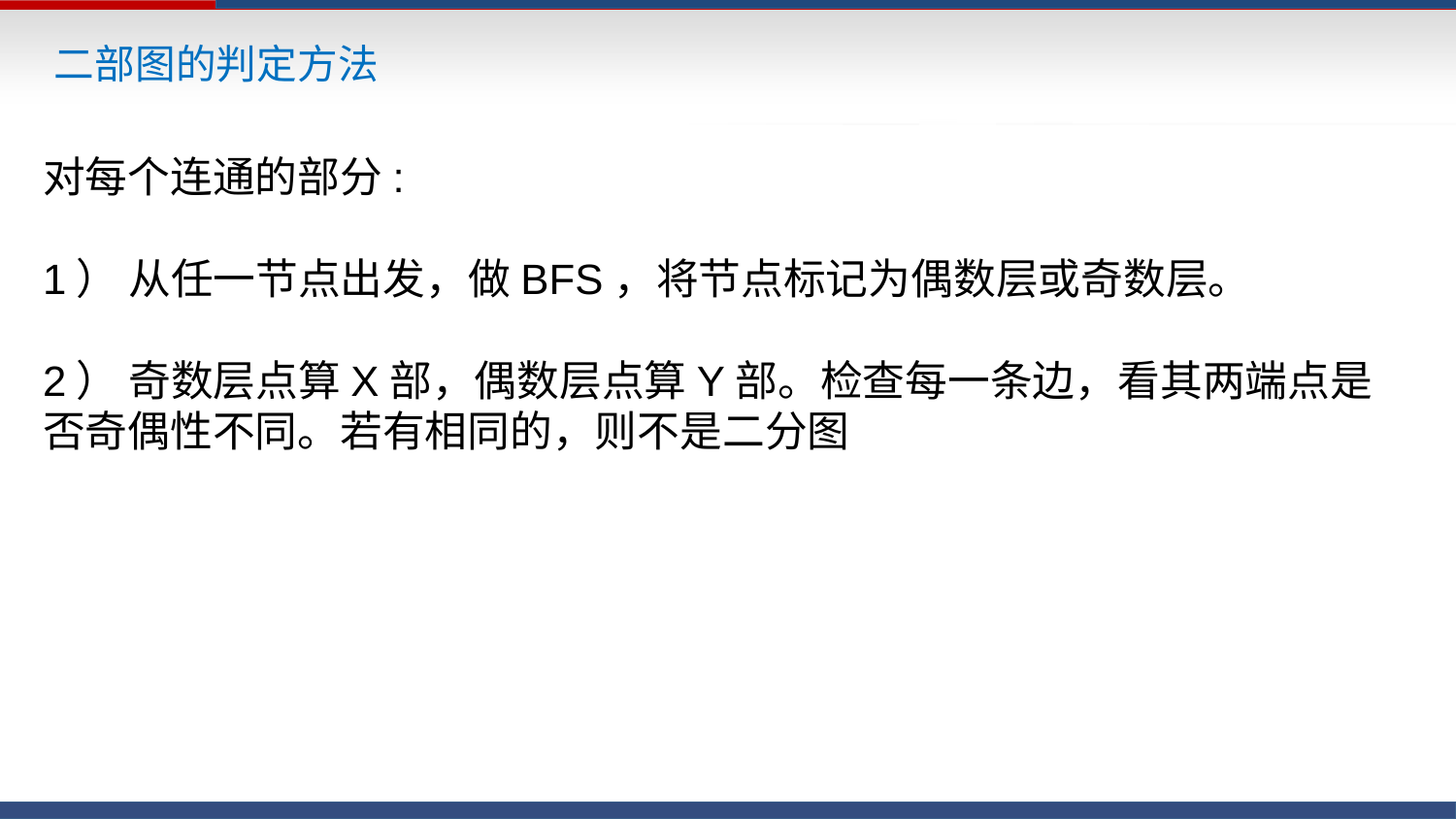

二部图的判定方法
对每个连通的部分:

1） 从任一节点出发，做BFS，将节点标记为偶数层或奇数层。

2） 奇数层点算X部，偶数层点算Y部。检查每一条边，看其两端点是否奇偶性不同。若有相同的，则不是二分图